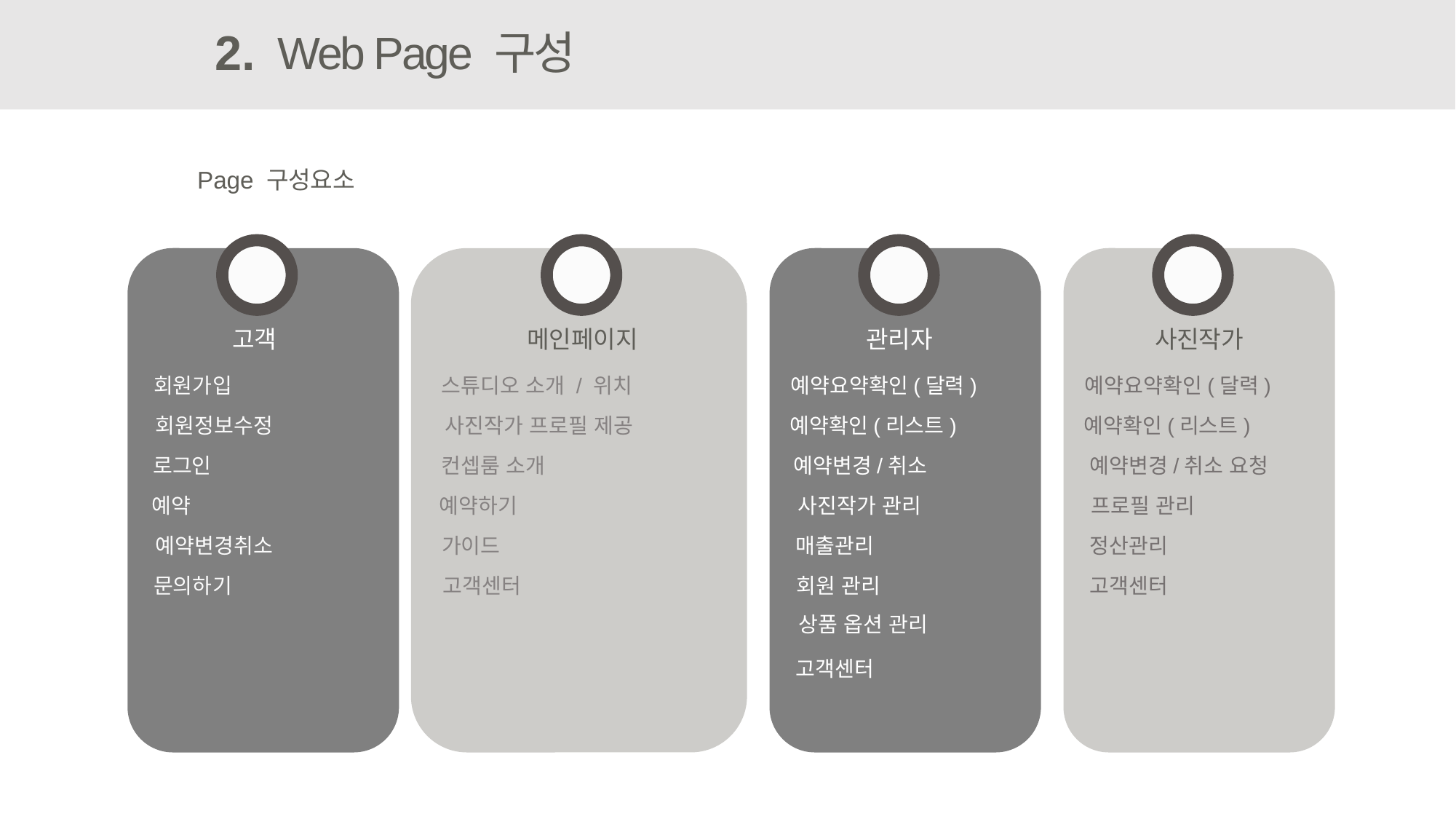

2.
Web Page 구성
Page 구성요소

고객
메인페이지
관리자
사진작가
회원가입
스튜디오 소개 / 위치
예약요약확인(달력)
예약요약확인(달력)
회원정보수정
사진작가 프로필 제공
예약확인(리스트)
예약확인(리스트)
로그인
컨셉룸 소개
예약변경/취소
예약변경/취소 요청
예약
예약하기
사진작가 관리
프로필 관리
예약변경취소
가이드
매출관리
정산관리
문의하기
고객센터
회원 관리
고객센터
상품 옵션 관리
고객센터